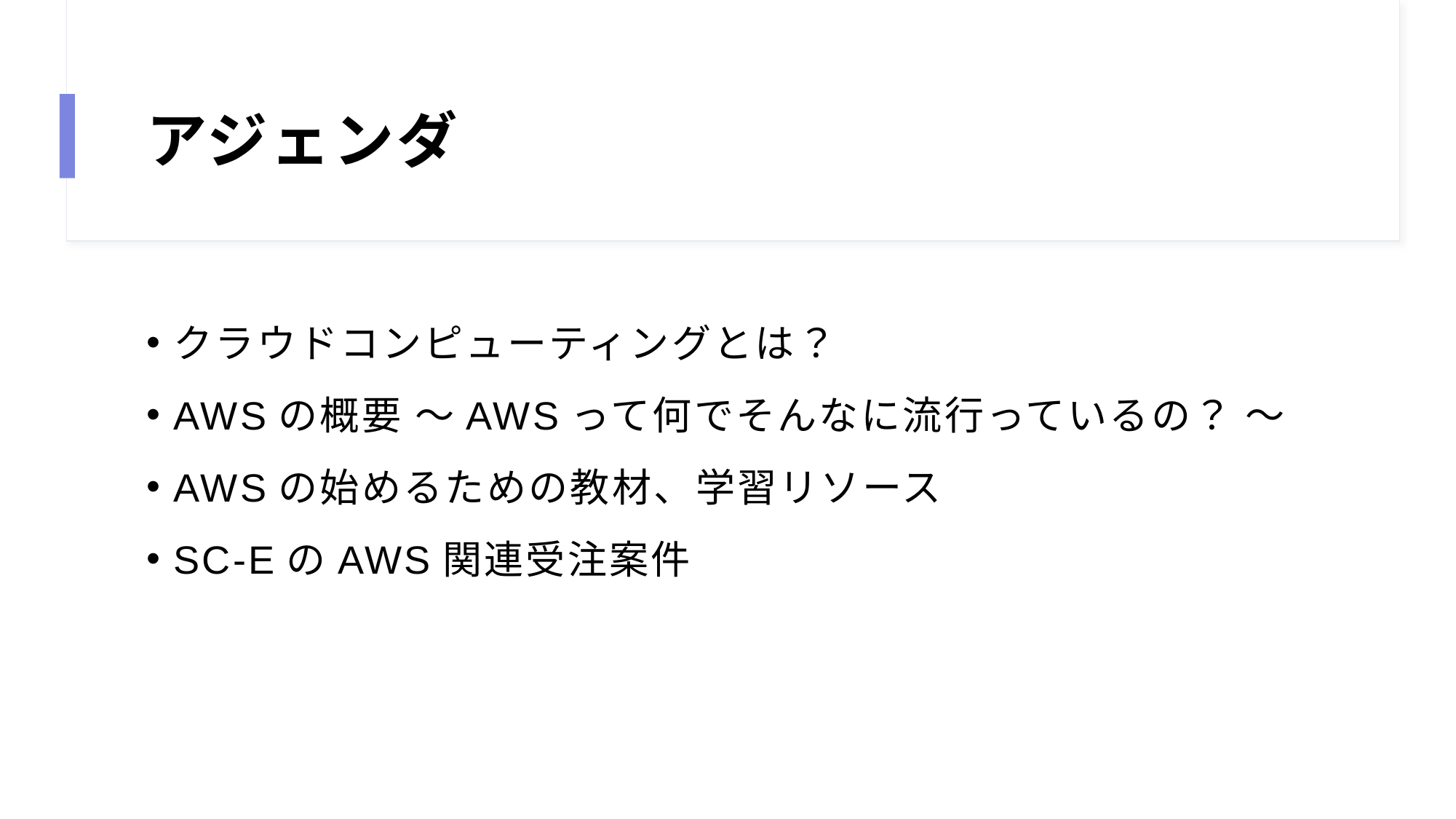

# アジェンダ
クラウドコンピューティングとは？
AWSの概要 ～AWSって何でそんなに流行っているの？ ～
AWSの始めるための教材、学習リソース
SC-EのAWS関連受注案件